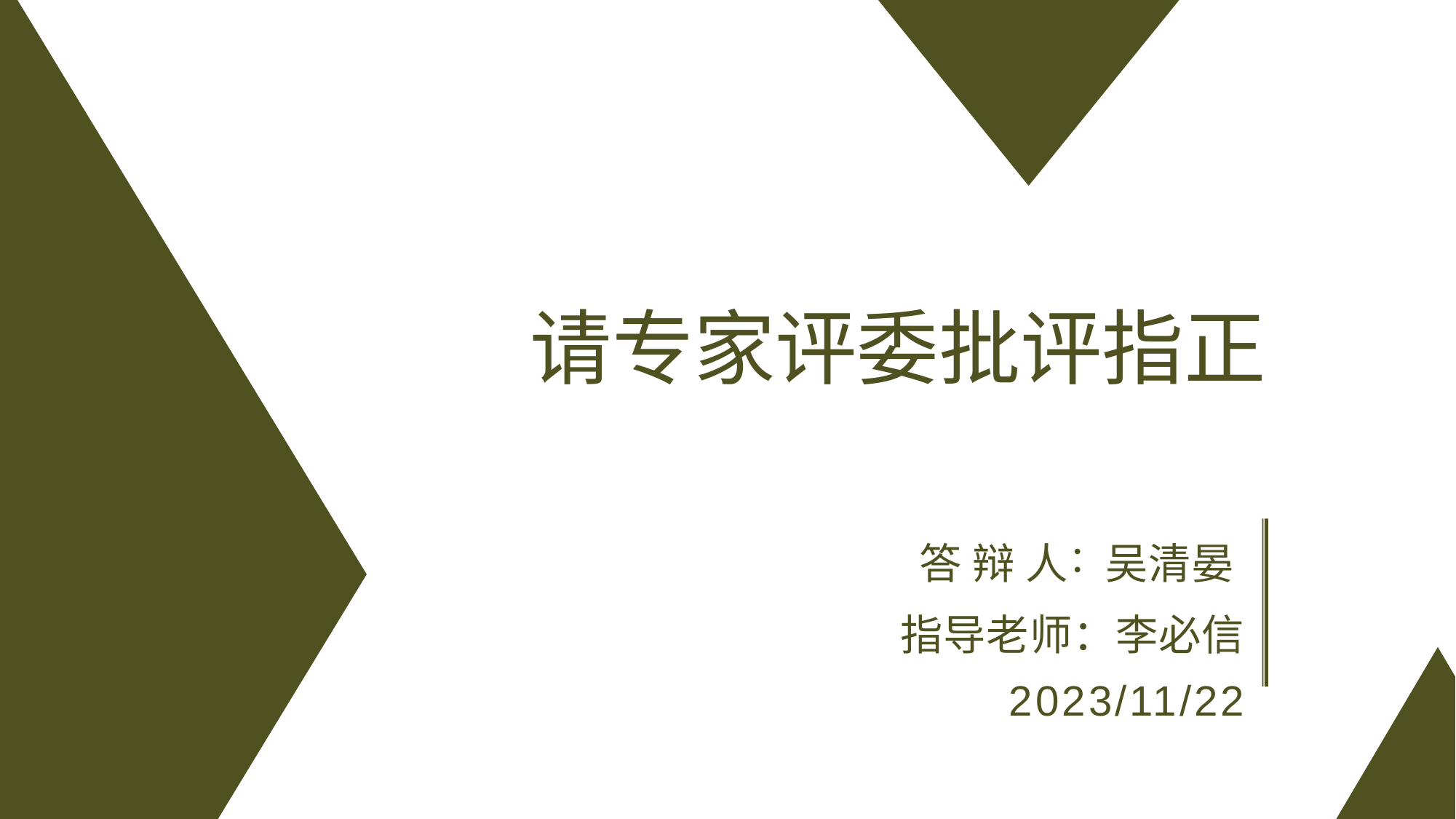

# 请专家评委批评指正
答 辩 人：吴清晏
指导老师：李必信
2023/11/22